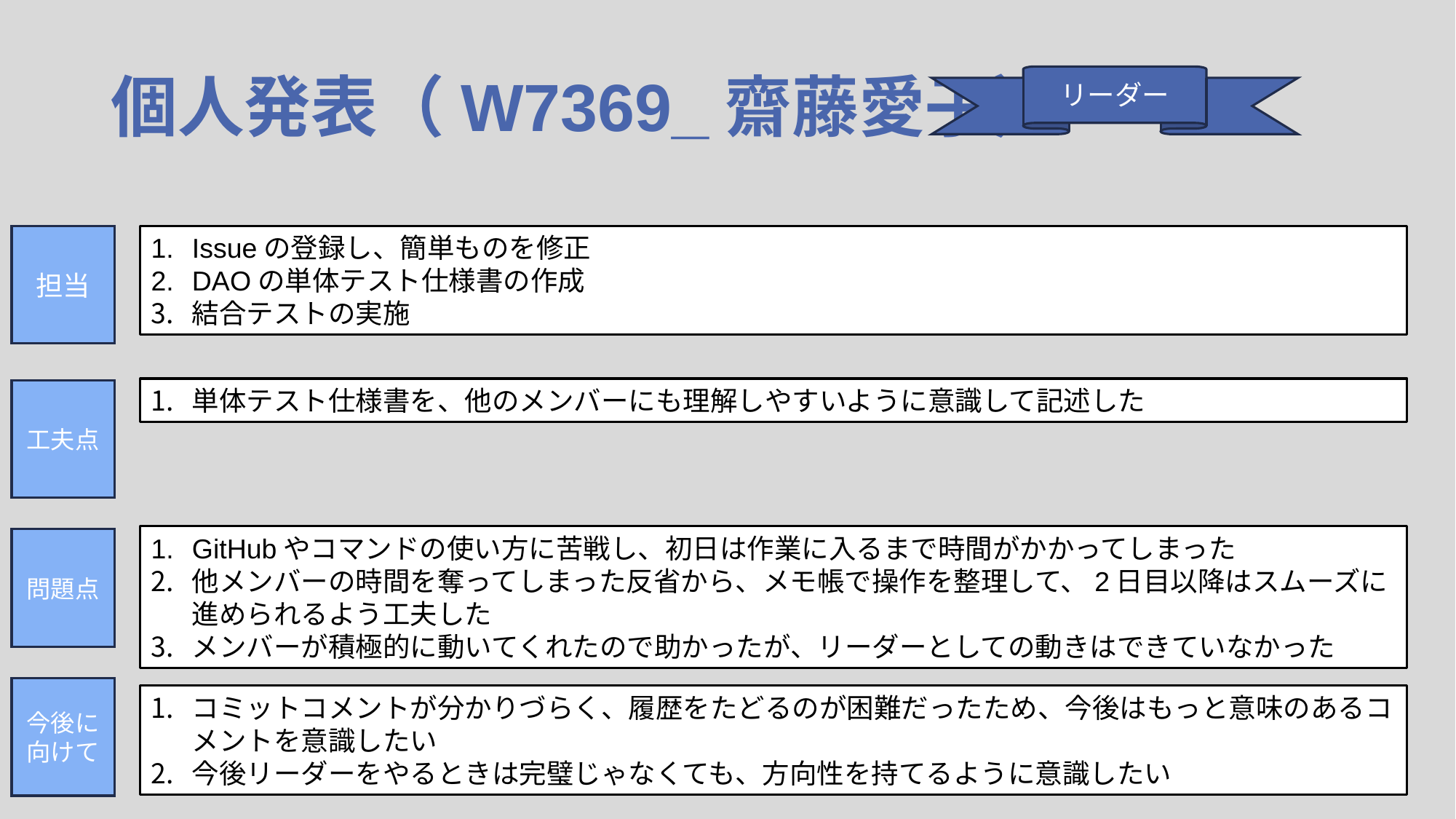

# 個人発表（W7369_齋藤愛子）
リーダー
担当
Issueの登録し、簡単ものを修正
DAOの単体テスト仕様書の作成
結合テストの実施
単体テスト仕様書を、他のメンバーにも理解しやすいように意識して記述した
工夫点
GitHubやコマンドの使い方に苦戦し、初日は作業に入るまで時間がかかってしまった
他メンバーの時間を奪ってしまった反省から、メモ帳で操作を整理して、2日目以降はスムーズに進められるよう工夫した
メンバーが積極的に動いてくれたので助かったが、リーダーとしての動きはできていなかった
問題点
今後に向けて
コミットコメントが分かりづらく、履歴をたどるのが困難だったため、今後はもっと意味のあるコメントを意識したい
今後リーダーをやるときは完璧じゃなくても、方向性を持てるように意識したい